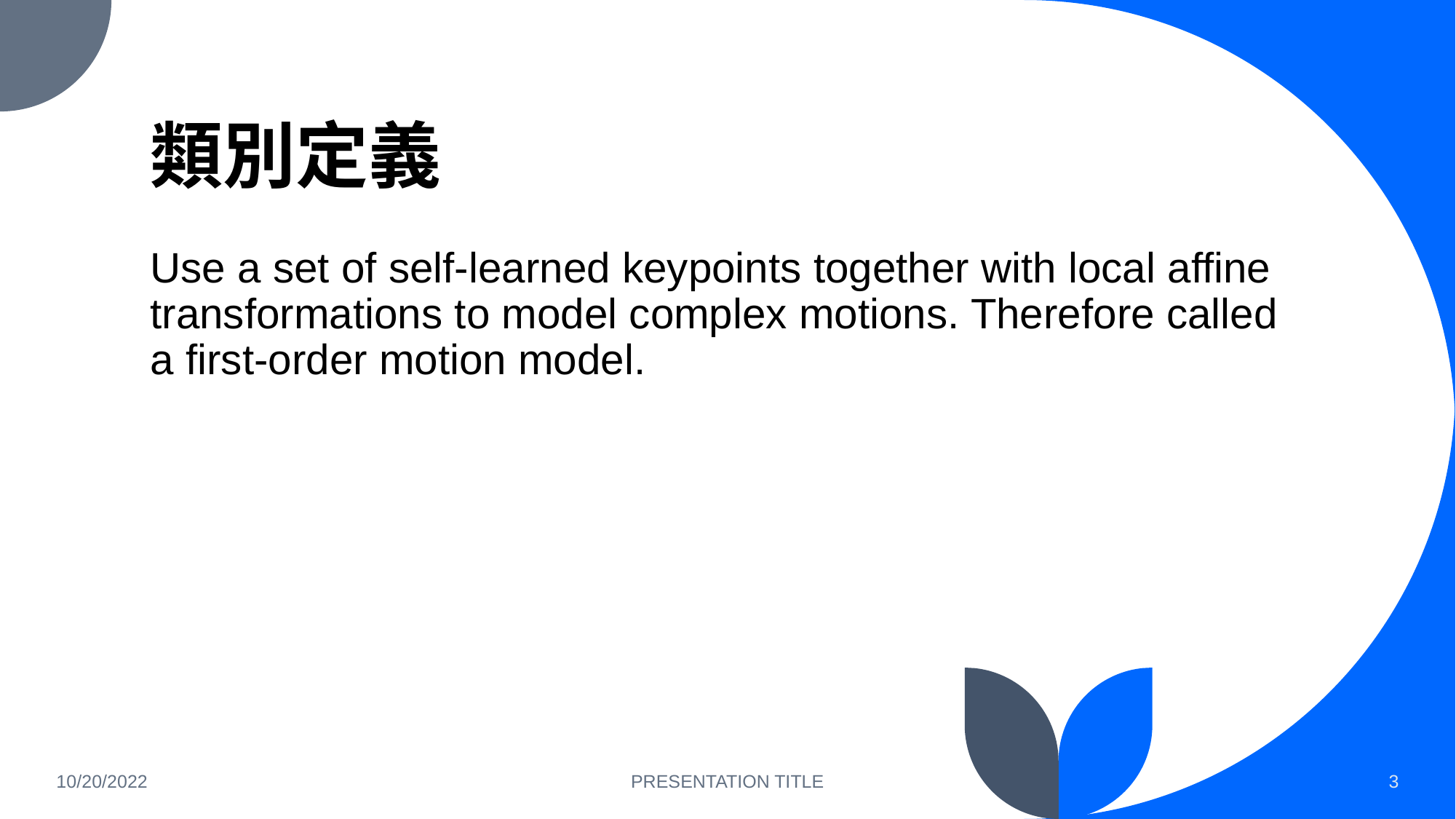

# 類別定義
Use a set of self-learned keypoints together with local affine transformations to model complex motions. Therefore called a first-order motion model.
10/20/2022
PRESENTATION TITLE
3